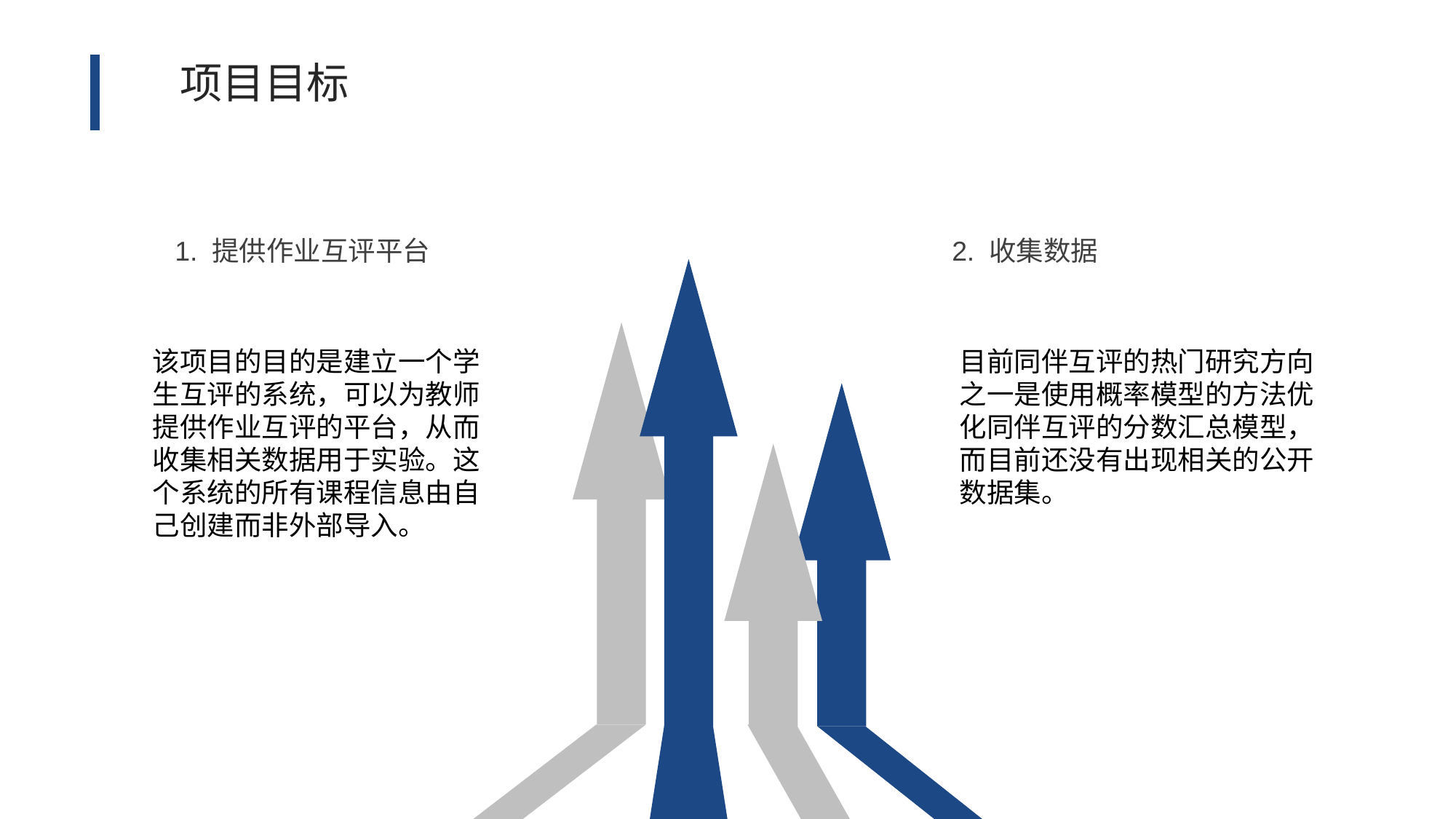

项目目标
2. 收集数据
1. 提供作业互评平台

该项目的目的是建立一个学生互评的系统，可以为教师提供作业互评的平台，从而收集相关数据用于实验。这个系统的所有课程信息由自己创建而非外部导入。
目前同伴互评的热门研究方向之一是使用概率模型的方法优化同伴互评的分数汇总模型，而目前还没有出现相关的公开数据集。